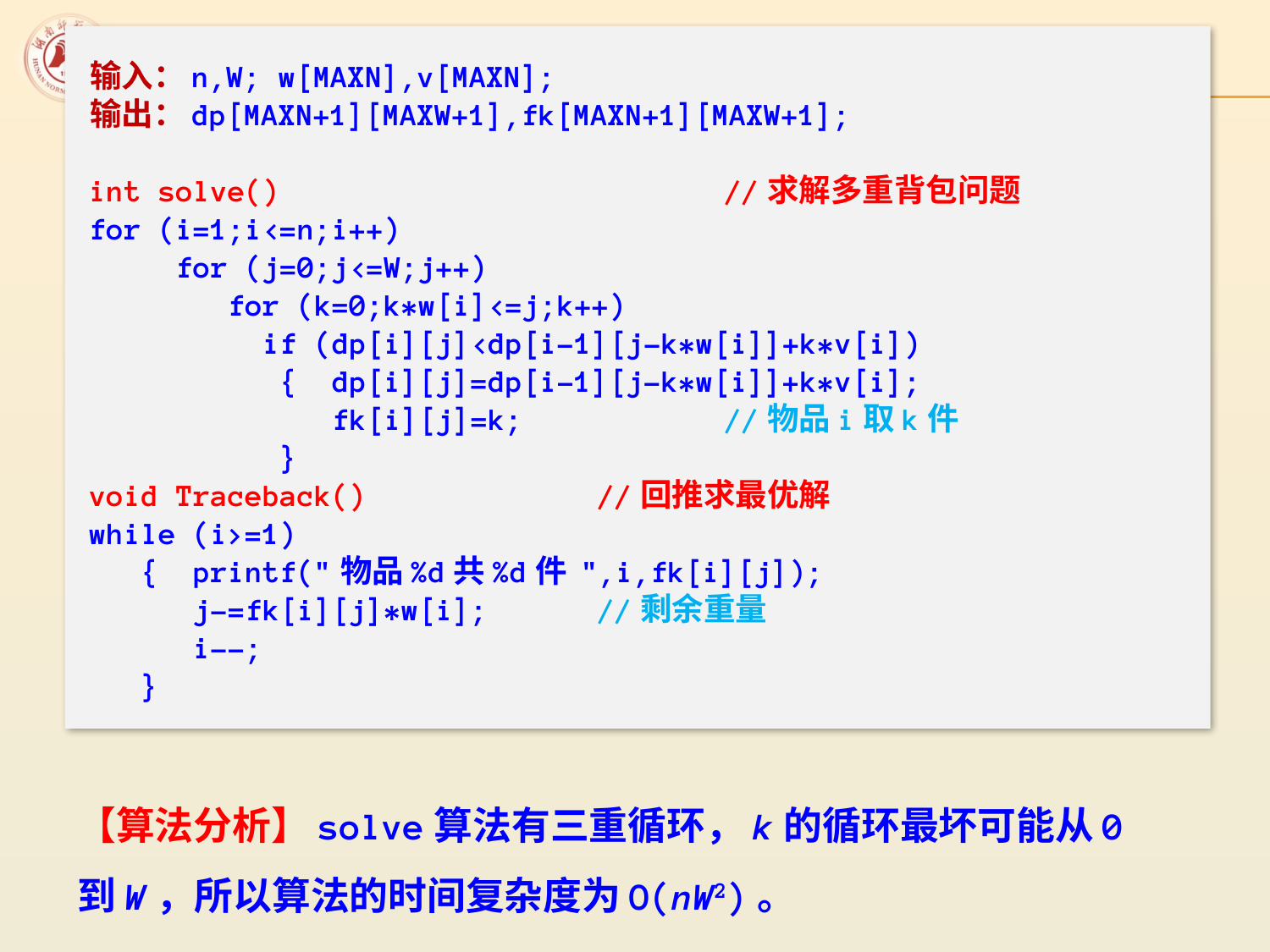

输入：n,W; w[MAXN],v[MAXN];
输出：dp[MAXN+1][MAXW+1],fk[MAXN+1][MAXW+1];
int solve()				//求解多重背包问题
for (i=1;i<=n;i++)
     for (j=0;j<=W;j++)
        for (k=0;k*w[i]<=j;k++)
          if (dp[i][j]<dp[i-1][j-k*w[i]]+k*v[i])
           {  dp[i][j]=dp[i-1][j-k*w[i]]+k*v[i];
              fk[i][j]=k;		//物品i取k件
           }
void Traceback()		//回推求最优解
while (i>=1)
   {  printf("物品%d共%d件 ",i,fk[i][j]);
      j-=fk[i][j]*w[i];	//剩余重量
      i--;
   }
【算法分析】solve算法有三重循环，k的循环最坏可能从0到W，所以算法的时间复杂度为O(nW2)。